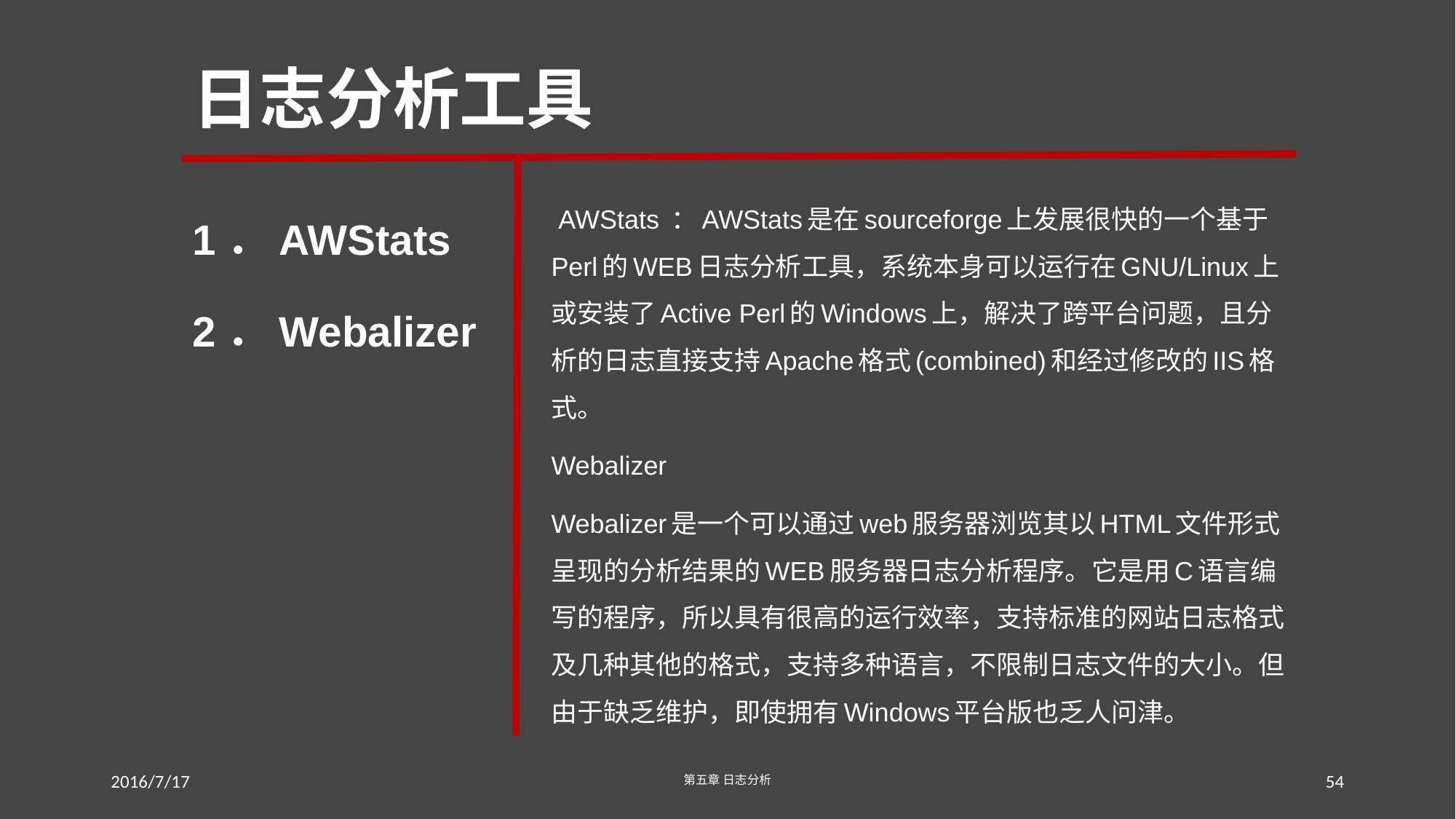

# 日志分析工具
1．AWStats
2．Webalizer
 AWStats ：AWStats是在sourceforge上发展很快的一个基于 Perl的WEB日志分析工具，系统本身可以运行在GNU/Linux上或安装了Active Perl的Windows上，解决了跨平台问题，且分析的日志直接支持Apache格式(combined)和经过修改的IIS格式。
Webalizer
Webalizer是一个可以通过web服务器浏览其以HTML文件形式呈现的分析结果的WEB服务器日志分析程序。它是用C语言编写的程序，所以具有很高的运行效率，支持标准的网站日志格式及几种其他的格式，支持多种语言，不限制日志文件的大小。但由于缺乏维护，即使拥有Windows平台版也乏人问津。
2016/7/17
第五章 日志分析
54